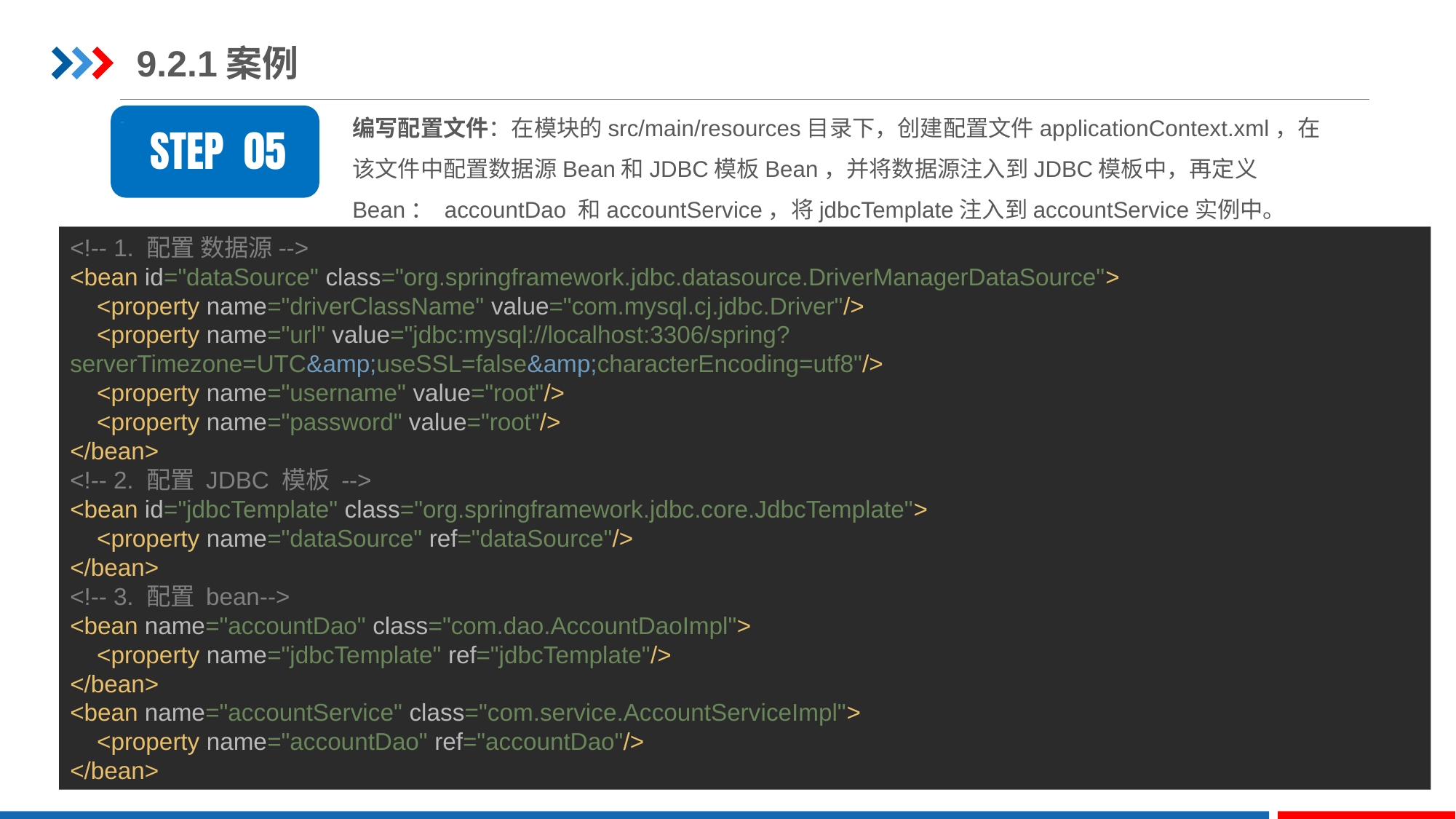

9.2.1案例
编写配置文件：在模块的src/main/resources目录下，创建配置文件applicationContext.xml，在该文件中配置数据源Bean和JDBC模板Bean，并将数据源注入到JDBC模板中，再定义Bean： accountDao 和accountService，将jdbcTemplate注入到accountService实例中。

STEP  05
<!-- 1. 配置 数据源-->
<bean id="dataSource" class="org.springframework.jdbc.datasource.DriverManagerDataSource">
    <property name="driverClassName" value="com.mysql.cj.jdbc.Driver"/>
    <property name="url" value="jdbc:mysql://localhost:3306/spring?serverTimezone=UTC&amp;useSSL=false&amp;characterEncoding=utf8"/>
    <property name="username" value="root"/>
    <property name="password" value="root"/>
</bean>
<!-- 2. 配置 JDBC 模板 -->
<bean id="jdbcTemplate" class="org.springframework.jdbc.core.JdbcTemplate">
    <property name="dataSource" ref="dataSource"/>
</bean>
<!-- 3. 配置 bean-->
<bean name="accountDao" class="com.dao.AccountDaoImpl">
    <property name="jdbcTemplate" ref="jdbcTemplate"/>
</bean>
<bean name="accountService" class="com.service.AccountServiceImpl">
    <property name="accountDao" ref="accountDao"/>
</bean>